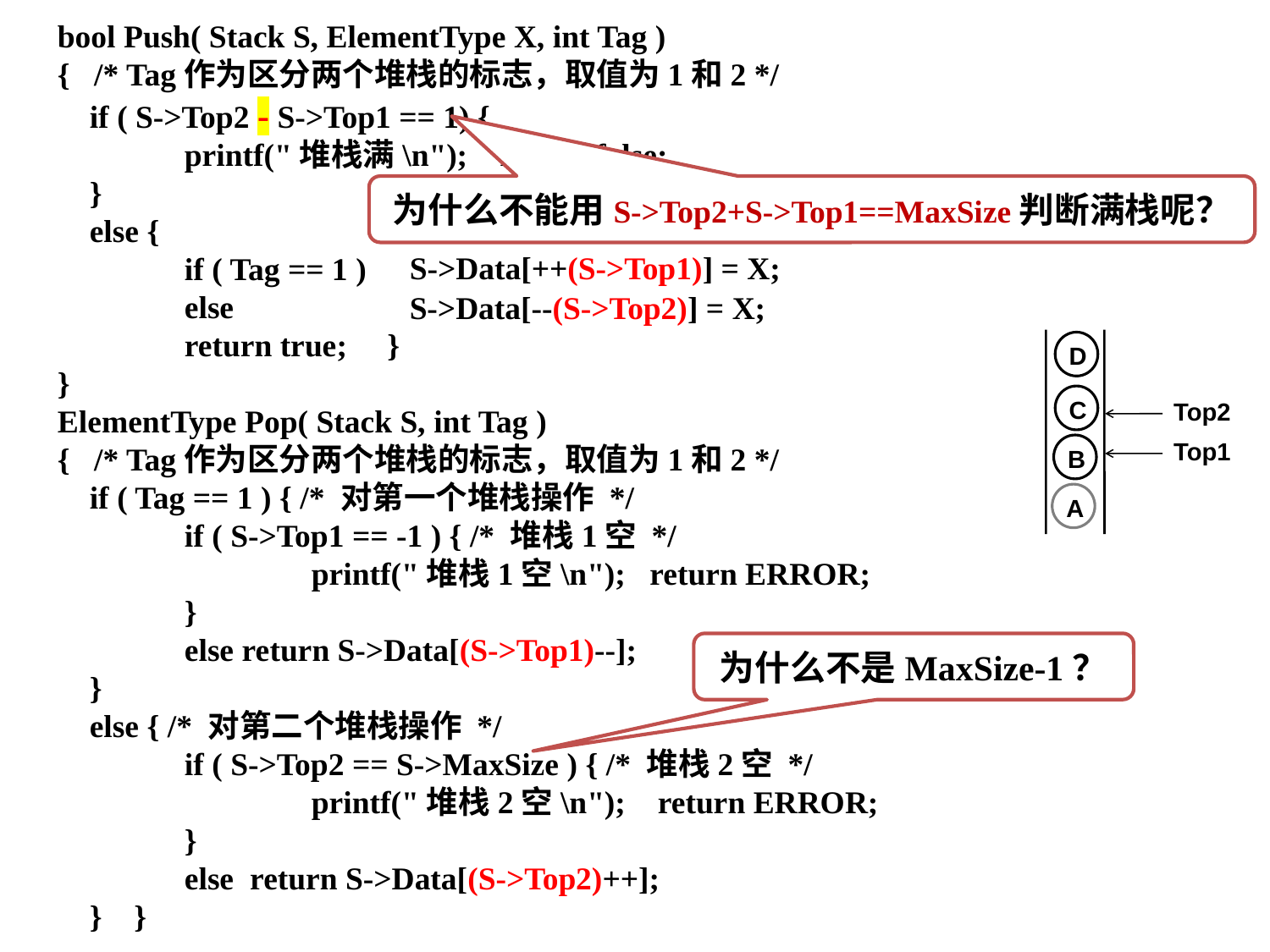

bool Push( Stack S, ElementType X, int Tag )
{   /* Tag作为区分两个堆栈的标志，取值为1和2 */
    if ( S->Top2 - S->Top1 == 1) {
	printf("堆栈满\n");    return false;
    }
    else {
	if ( Tag == 1 )
	else
	return true;     }
}
ElementType Pop( Stack S, int Tag )
{   /* Tag作为区分两个堆栈的标志，取值为1和2 */
    if ( Tag == 1 ) { /* 对第一个堆栈操作 */
	if ( S->Top1 == -1 ) { /* 堆栈1空 */
		printf("堆栈1空\n");   return ERROR;
	}
	else return S->Data[(S->Top1)--];
    }
    else { /* 对第二个堆栈操作 */
	if ( S->Top2 == S->MaxSize ) { /* 堆栈2空 */
		printf("堆栈2空\n");    return ERROR;
	}
	else  return S->Data[(S->Top2)++];
    }    }
为什么不能用S->Top2+S->Top1==MaxSize判断满栈呢？
S->Data[++(S->Top1)] = X;
S->Data[--(S->Top2)] = X;

D

C

B

A
Top2

Top1

为什么不是MaxSize-1？